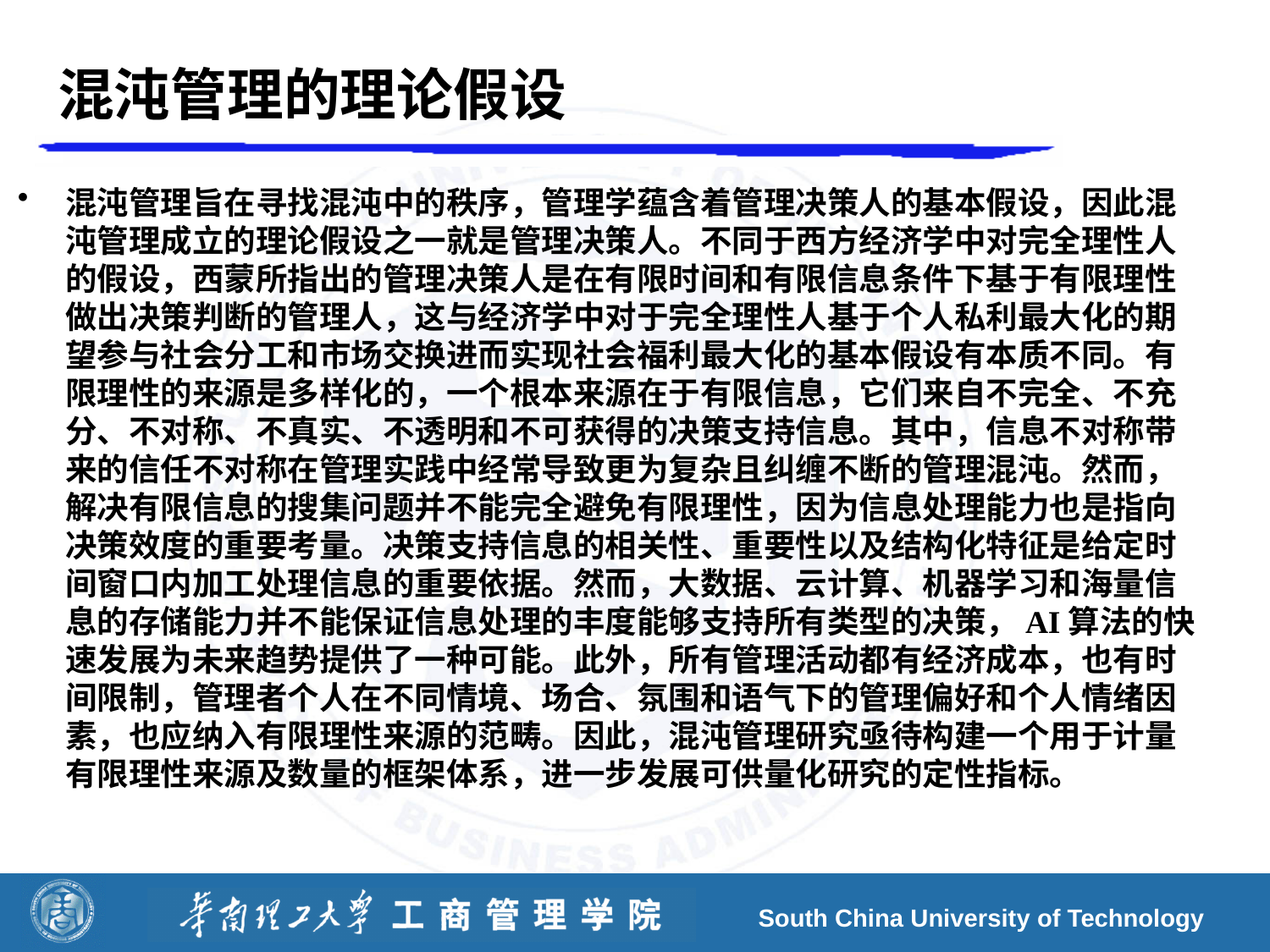

# 混沌管理的理论假设
混沌管理旨在寻找混沌中的秩序，管理学蕴含着管理决策人的基本假设，因此混沌管理成立的理论假设之一就是管理决策人。不同于西方经济学中对完全理性人的假设，西蒙所指出的管理决策人是在有限时间和有限信息条件下基于有限理性做出决策判断的管理人，这与经济学中对于完全理性人基于个人私利最大化的期望参与社会分工和市场交换进而实现社会福利最大化的基本假设有本质不同。有限理性的来源是多样化的，一个根本来源在于有限信息，它们来自不完全、不充分、不对称、不真实、不透明和不可获得的决策支持信息。其中，信息不对称带来的信任不对称在管理实践中经常导致更为复杂且纠缠不断的管理混沌。然而，解决有限信息的搜集问题并不能完全避免有限理性，因为信息处理能力也是指向决策效度的重要考量。决策支持信息的相关性、重要性以及结构化特征是给定时间窗口内加工处理信息的重要依据。然而，大数据、云计算、机器学习和海量信息的存储能力并不能保证信息处理的丰度能够支持所有类型的决策，AI算法的快速发展为未来趋势提供了一种可能。此外，所有管理活动都有经济成本，也有时间限制，管理者个人在不同情境、场合、氛围和语气下的管理偏好和个人情绪因素，也应纳入有限理性来源的范畴。因此，混沌管理研究亟待构建一个用于计量有限理性来源及数量的框架体系，进一步发展可供量化研究的定性指标。

South China University of Technology